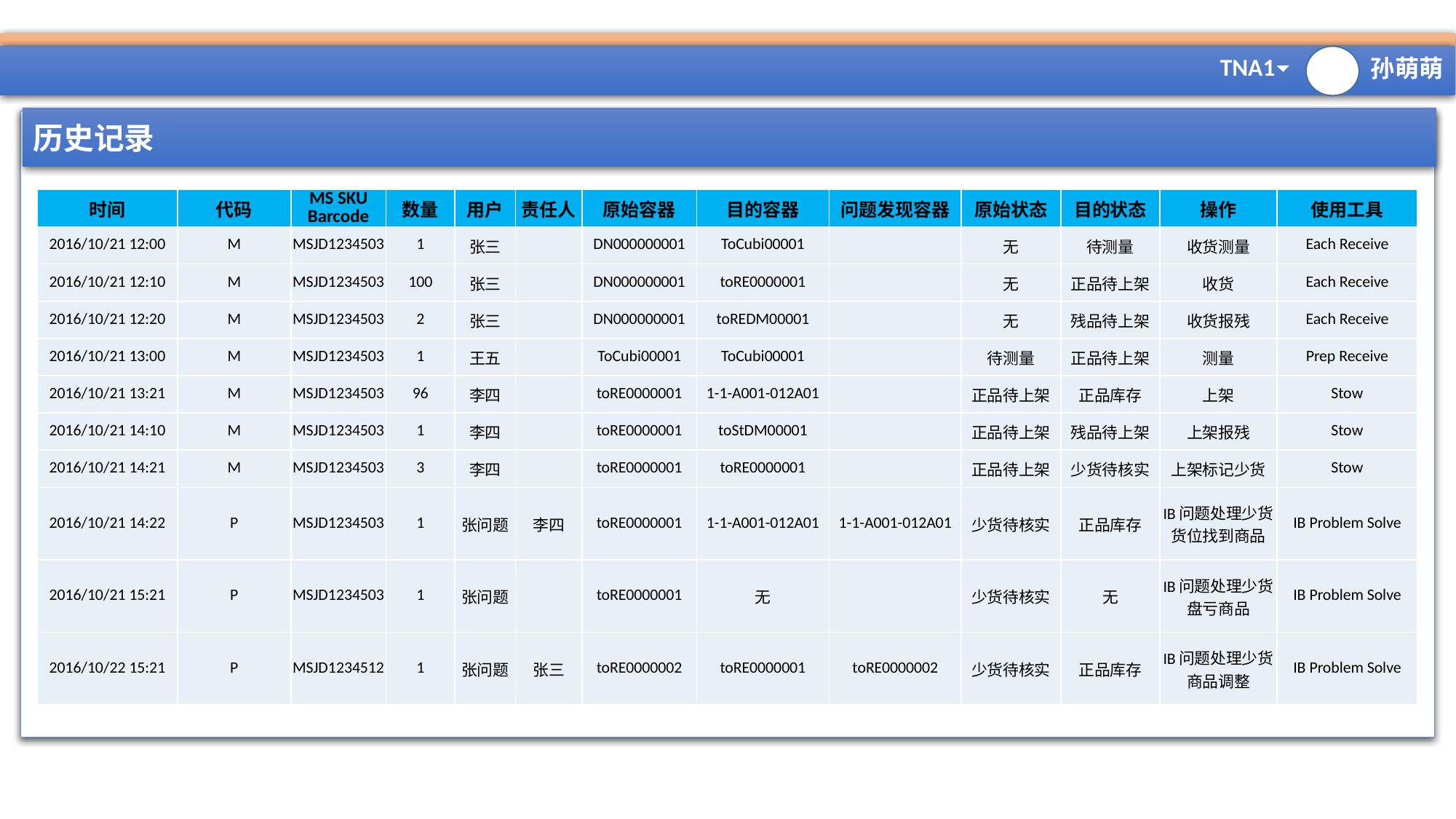

#
历史记录

| 时间 | 代码 | MS SKU Barcode | 数量 | 用户 | 责任人 | 原始容器 | 目的容器 | 问题发现容器 | 原始状态 | 目的状态 | 操作 | 使用工具 |
| --- | --- | --- | --- | --- | --- | --- | --- | --- | --- | --- | --- | --- |
| 2016/10/21 12:00 | M | MSJD1234503 | 1 | 张三 |  | DN000000001 | ToCubi00001 |  | 无 | 待测量 | 收货测量 | Each Receive |
| 2016/10/21 12:10 | M | MSJD1234503 | 100 | 张三 |  | DN000000001 | toRE0000001 |  | 无 | 正品待上架 | 收货 | Each Receive |
| 2016/10/21 12:20 | M | MSJD1234503 | 2 | 张三 |  | DN000000001 | toREDM00001 |  | 无 | 残品待上架 | 收货报残 | Each Receive |
| 2016/10/21 13:00 | M | MSJD1234503 | 1 | 王五 |  | ToCubi00001 | ToCubi00001 |  | 待测量 | 正品待上架 | 测量 | Prep Receive |
| 2016/10/21 13:21 | M | MSJD1234503 | 96 | 李四 |  | toRE0000001 | 1-1-A001-012A01 |  | 正品待上架 | 正品库存 | 上架 | Stow |
| 2016/10/21 14:10 | M | MSJD1234503 | 1 | 李四 |  | toRE0000001 | toStDM00001 |  | 正品待上架 | 残品待上架 | 上架报残 | Stow |
| 2016/10/21 14:21 | M | MSJD1234503 | 3 | 李四 |  | toRE0000001 | toRE0000001 |  | 正品待上架 | 少货待核实 | 上架标记少货 | Stow |
| 2016/10/21 14:22 | P | MSJD1234503 | 1 | 张问题 | 李四 | toRE0000001 | 1-1-A001-012A01 | 1-1-A001-012A01 | 少货待核实 | 正品库存 | IB问题处理少货货位找到商品 | IB Problem Solve |
| 2016/10/21 15:21 | P | MSJD1234503 | 1 | 张问题 |  | toRE0000001 | 无 |  | 少货待核实 | 无 | IB问题处理少货盘亏商品 | IB Problem Solve |
| 2016/10/22 15:21 | P | MSJD1234512 | 1 | 张问题 | 张三 | toRE0000002 | toRE0000001 | toRE0000002 | 少货待核实 | 正品库存 | IB问题处理少货商品调整 | IB Problem Solve |